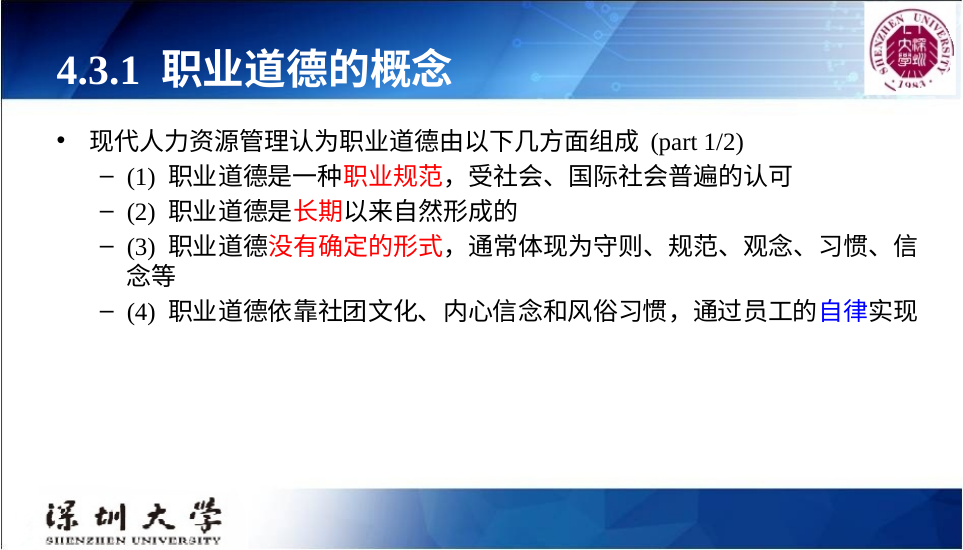

# 4.3.1 职业道德的概念
现代人力资源管理认为职业道德由以下几方面组成 (part 1/2)
(1) 职业道德是一种职业规范，受社会、国际社会普遍的认可
(2) 职业道德是长期以来自然形成的
(3) 职业道德没有确定的形式，通常体现为守则、规范、观念、习惯、信念等
(4) 职业道德依靠社团文化、内心信念和风俗习惯，通过员工的自律实现
25